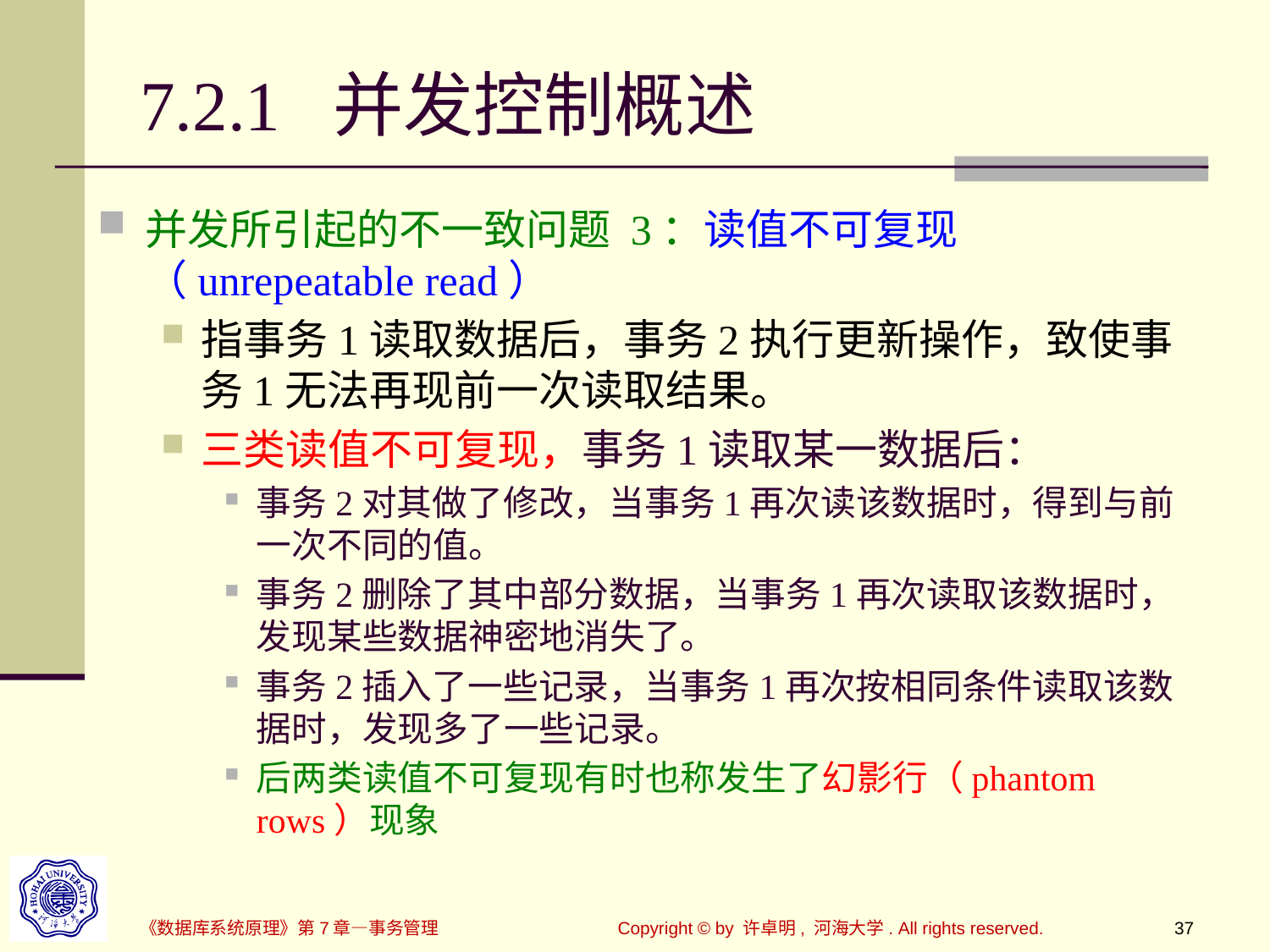

# 7.2.1  并发控制概述
并发所引起的不一致问题 3：读值不可复现（unrepeatable read）
指事务1读取数据后，事务2执行更新操作，致使事务1无法再现前一次读取结果。
三类读值不可复现，事务1读取某一数据后：
事务2对其做了修改，当事务1再次读该数据时，得到与前一次不同的值。
事务2删除了其中部分数据，当事务1再次读取该数据时，发现某些数据神密地消失了。
事务2插入了一些记录，当事务1再次按相同条件读取该数据时，发现多了一些记录。
后两类读值不可复现有时也称发生了幻影行（phantom rows）现象
《数据库系统原理》第7章—事务管理
Copyright © by 许卓明, 河海大学. All rights reserved.
37